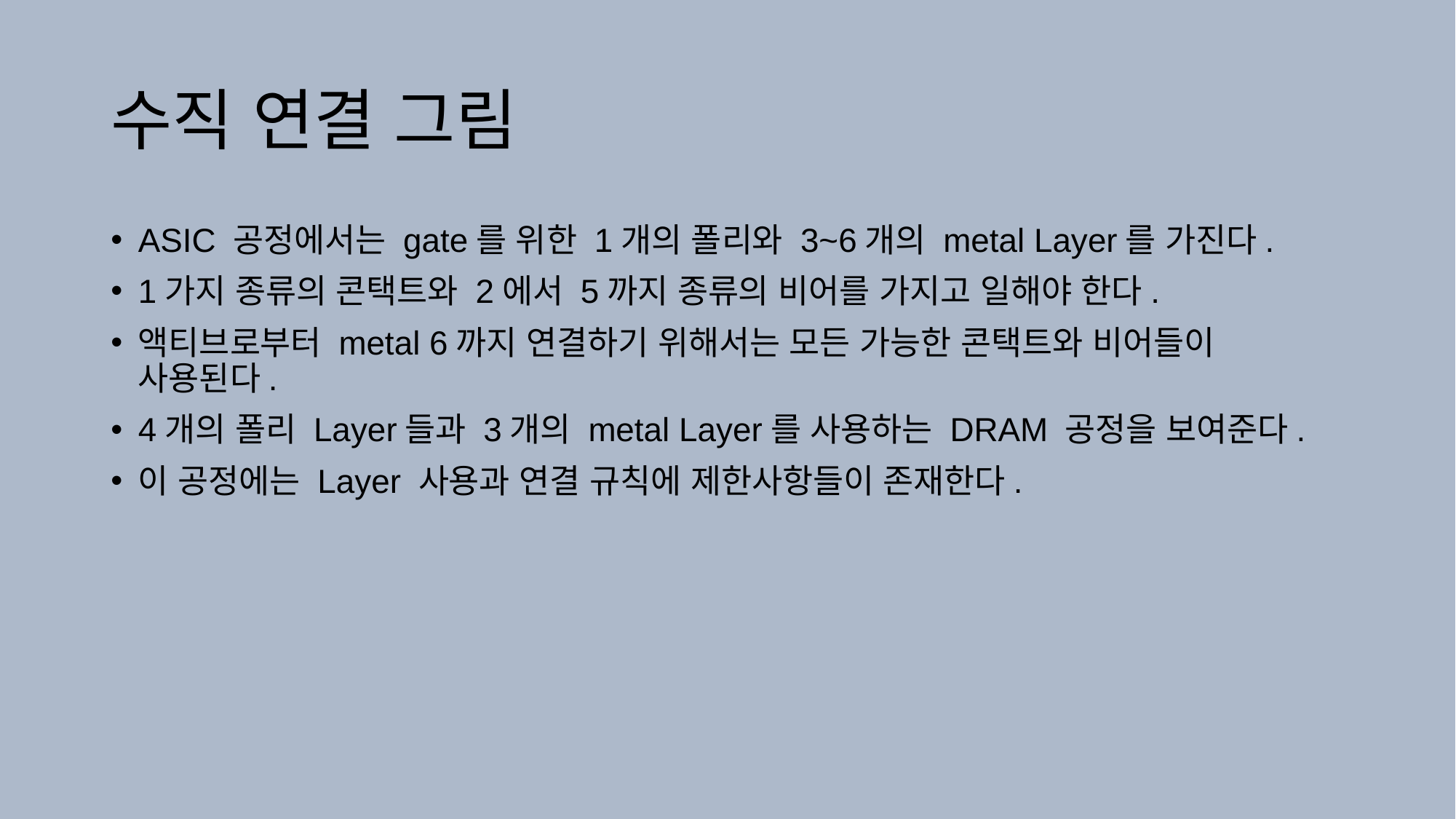

# 수직 연결 그림
ASIC 공정에서는 gate를 위한 1개의 폴리와 3~6개의 metal Layer를 가진다.
1가지 종류의 콘택트와 2에서 5까지 종류의 비어를 가지고 일해야 한다.
액티브로부터 metal 6까지 연결하기 위해서는 모든 가능한 콘택트와 비어들이 사용된다.
4개의 폴리 Layer들과 3개의 metal Layer를 사용하는 DRAM 공정을 보여준다.
이 공정에는 Layer 사용과 연결 규칙에 제한사항들이 존재한다.